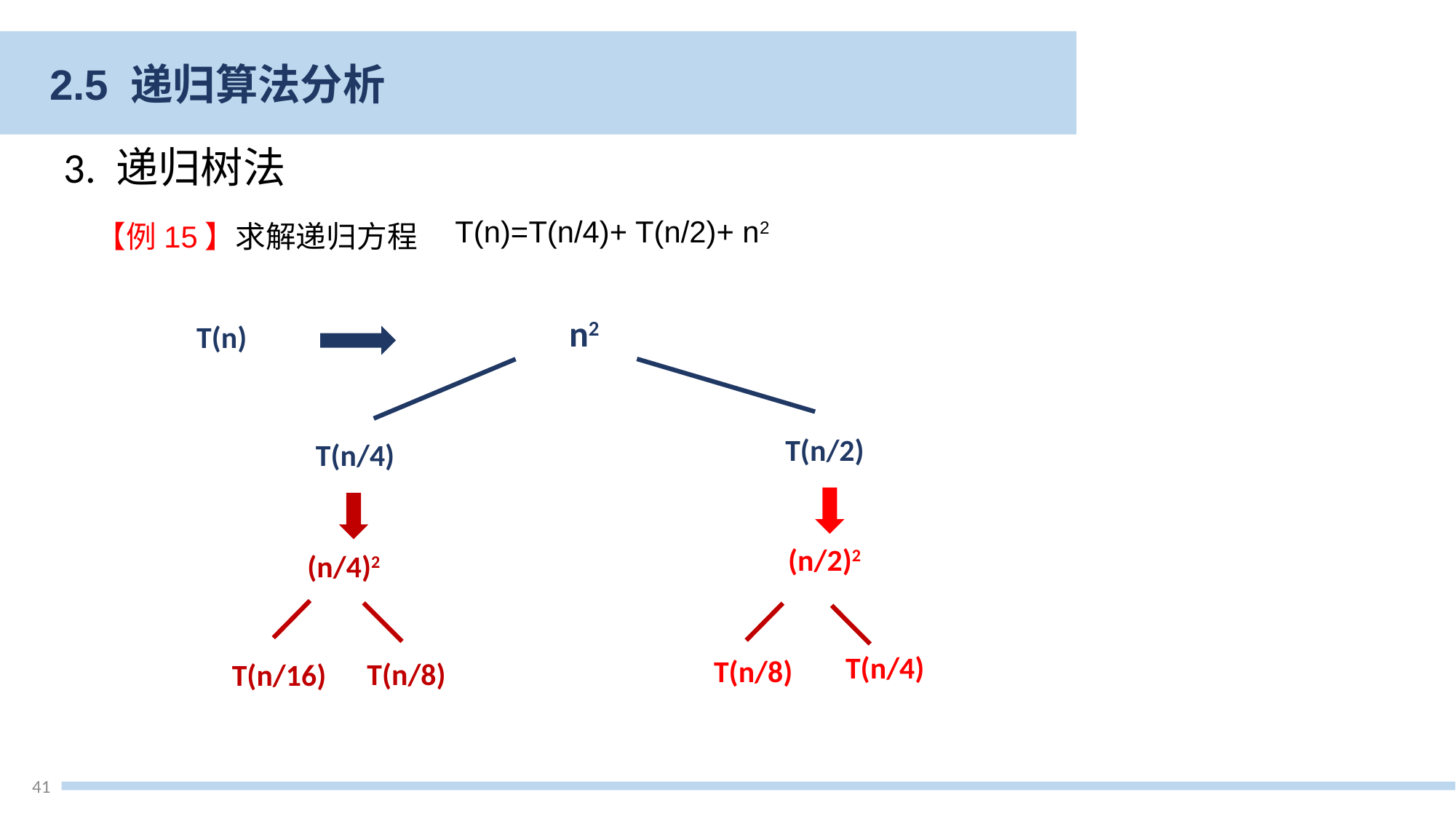

2.5 递归算法分析
3. 递归树法
【例15】求解递归方程
T(n)=T(n/4)+ T(n/2)+ n2
n2
T(n/2)
T(n/4)
T(n)

(n/2)2
T(n/4)
T(n/8)
(n/4)2
T(n/8)
T(n/16)
41